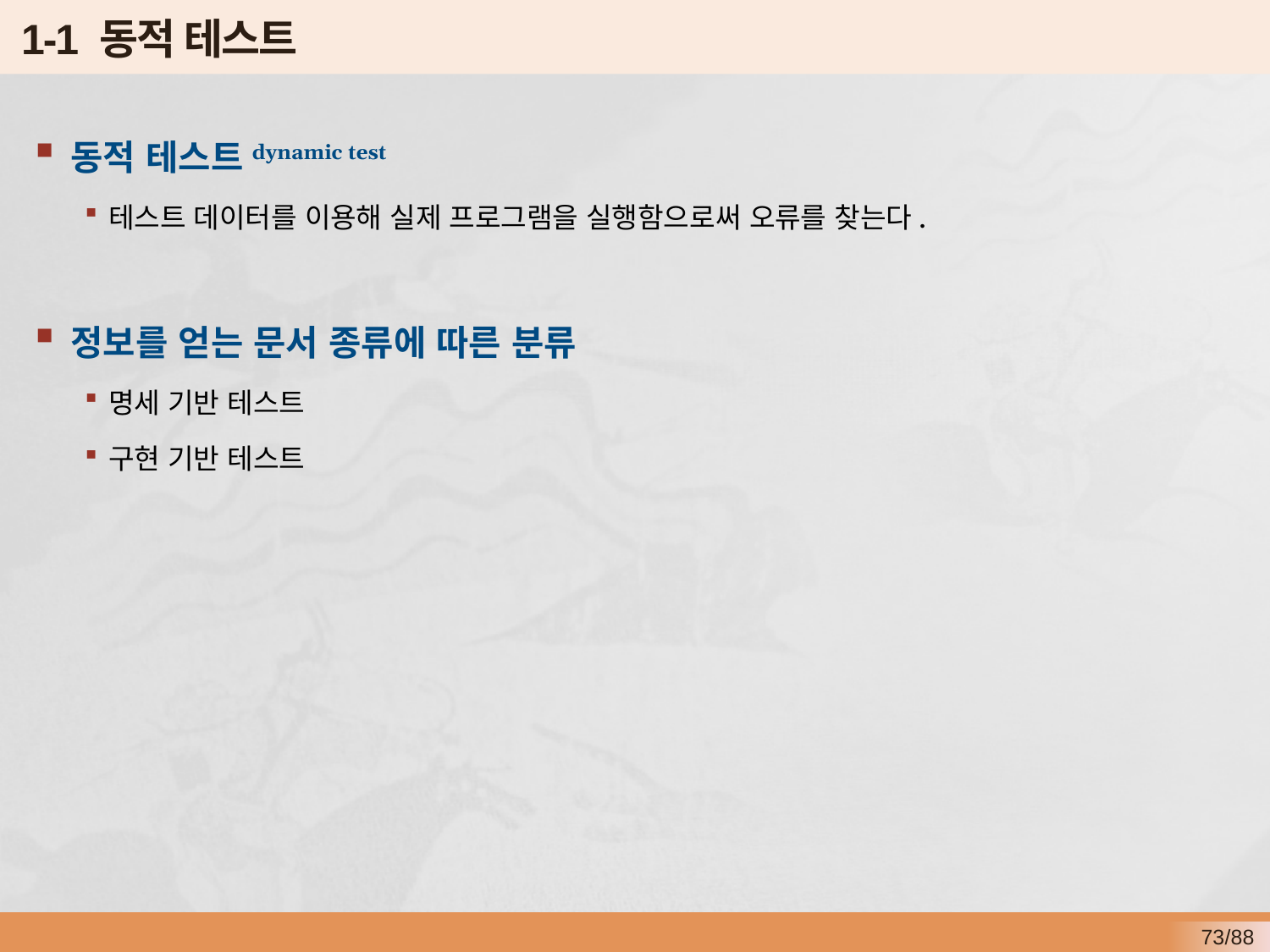

# 1-1 동적 테스트
동적 테스트dynamic test
테스트 데이터를 이용해 실제 프로그램을 실행함으로써 오류를 찾는다.

정보를 얻는 문서 종류에 따른 분류
명세 기반 테스트
구현 기반 테스트